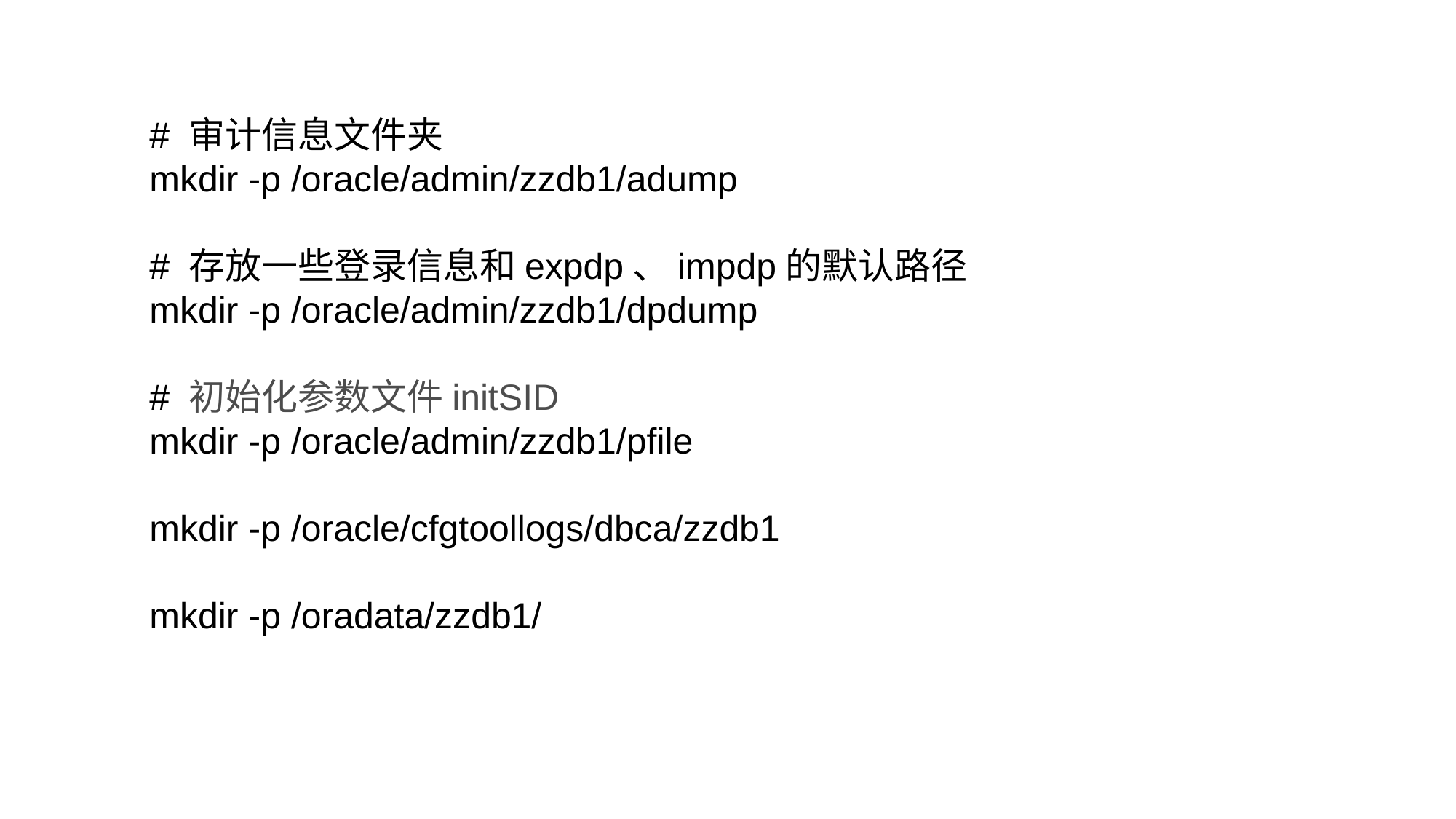

# 审计信息文件夹
mkdir -p /oracle/admin/zzdb1/adump

# 存放一些登录信息和expdp、impdp的默认路径
mkdir -p /oracle/admin/zzdb1/dpdump

# 初始化参数文件initSID
mkdir -p /oracle/admin/zzdb1/pfile

mkdir -p /oracle/cfgtoollogs/dbca/zzdb1

mkdir -p /oradata/zzdb1/